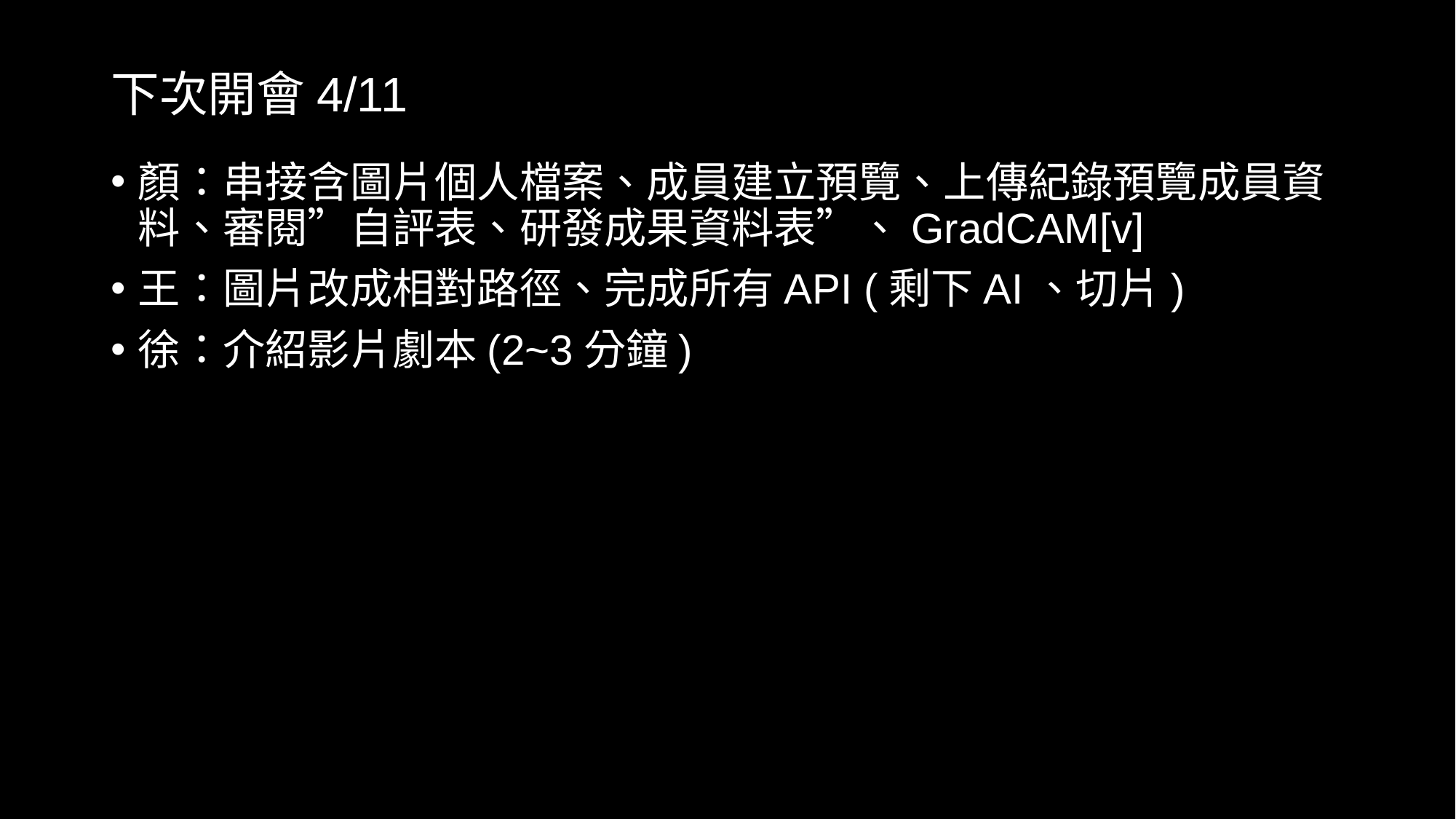

# 下次開會4/11
顏：串接含圖片個人檔案、成員建立預覽、上傳紀錄預覽成員資料、審閱”自評表、研發成果資料表”、GradCAM[v]
王：圖片改成相對路徑、完成所有API (剩下AI、切片)
徐：介紹影片劇本(2~3分鐘)